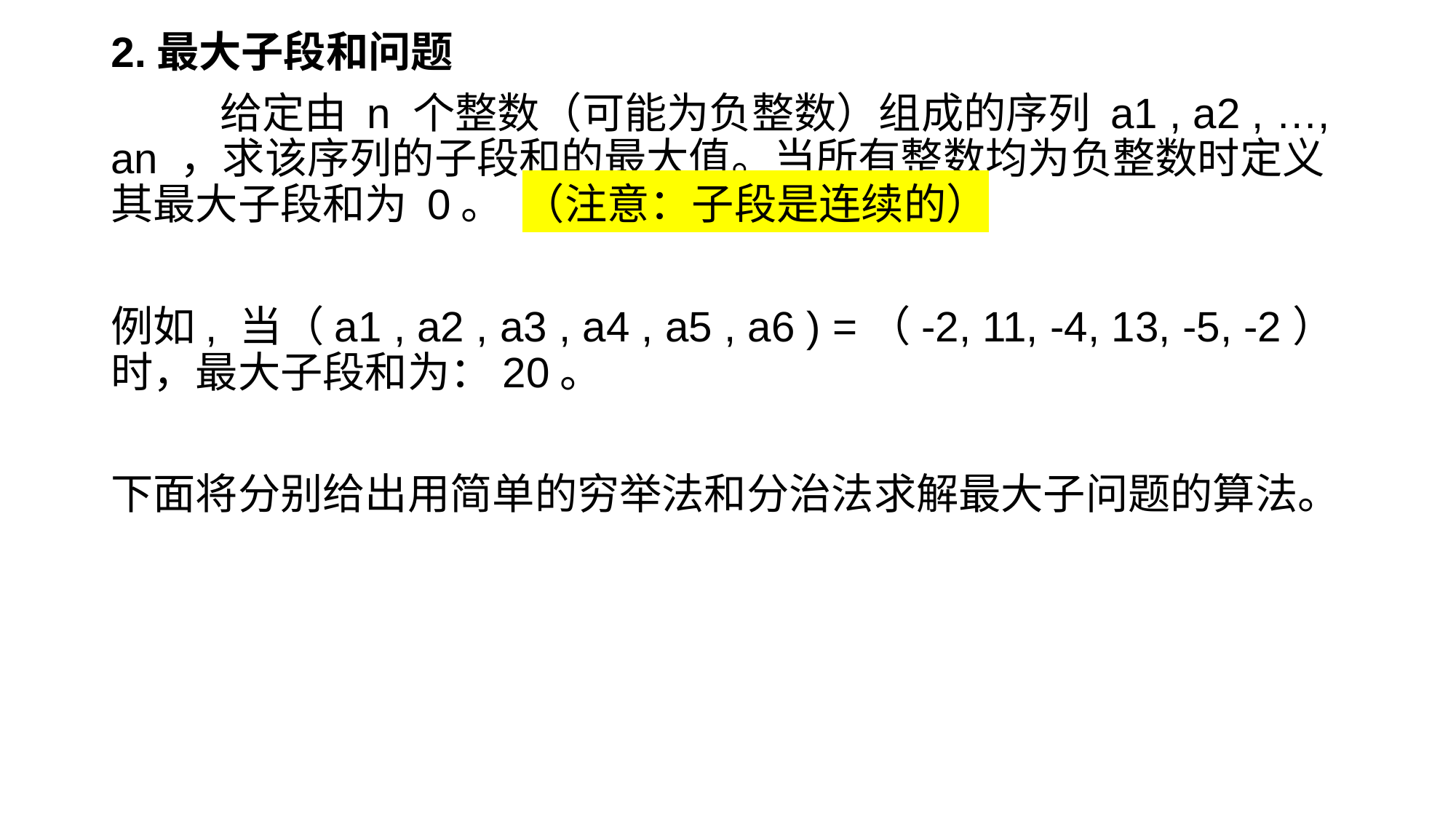

2.最大子段和问题
	给定由 n 个整数（可能为负整数）组成的序列 a1 , a2 , …, an ，求该序列的子段和的最大值。当所有整数均为负整数时定义其最大子段和为 0。  （注意：子段是连续的）

例如, 当（a1 , a2 , a3 , a4 , a5 , a6 ) =（-2, 11, -4, 13, -5, -2）时，最大子段和为：20。

下面将分别给出用简单的穷举法和分治法求解最大子问题的算法。